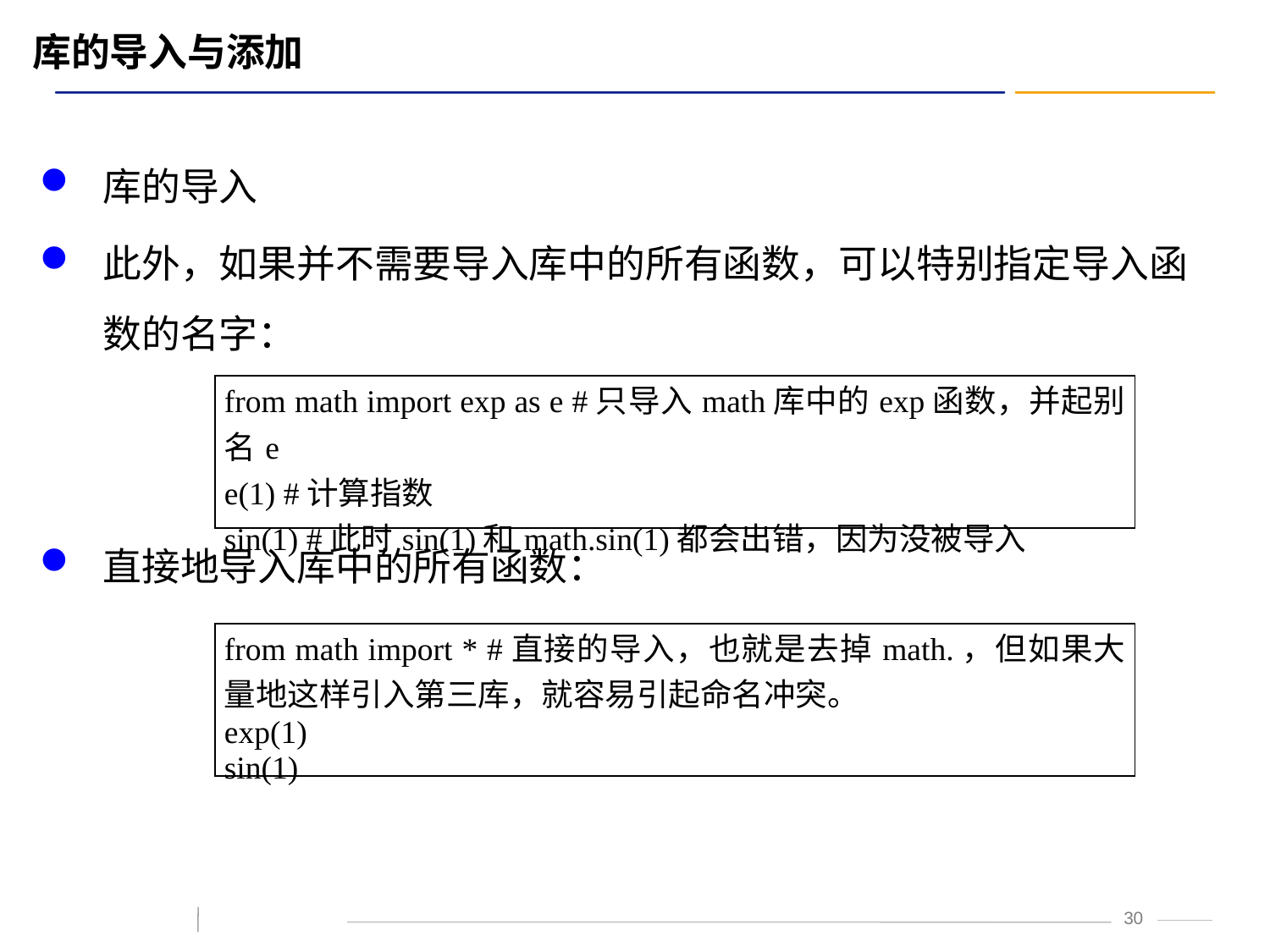

# 库的导入与添加

库的导入
此外，如果并不需要导入库中的所有函数，可以特别指定导入函数的名字：

直接地导入库中的所有函数：
| from math import exp as e #只导入math库中的exp函数，并起别名e e(1) #计算指数 sin(1) #此时sin(1)和math.sin(1)都会出错，因为没被导入 |
| --- |
| from math import \* #直接的导入，也就是去掉math.，但如果大量地这样引入第三库，就容易引起命名冲突。 exp(1) sin(1) |
| --- |